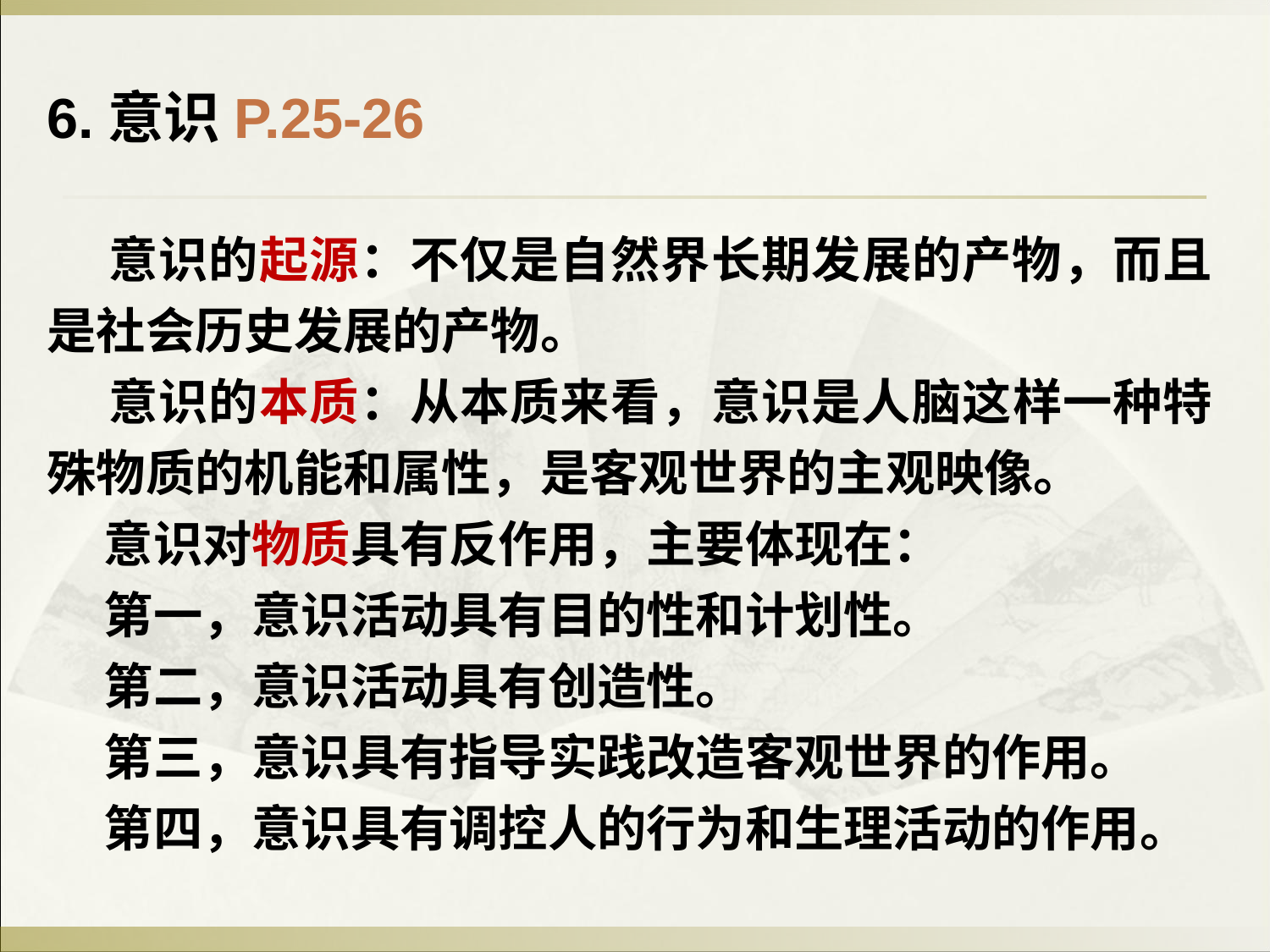

6.意识P.25-26

    意识的起源：不仅是自然界长期发展的产物，而且是社会历史发展的产物。
    意识的本质：从本质来看，意识是人脑这样一种特殊物质的机能和属性，是客观世界的主观映像。
    意识对物质具有反作用，主要体现在：
    第一，意识活动具有目的性和计划性。
    第二，意识活动具有创造性。
    第三，意识具有指导实践改造客观世界的作用。
    第四，意识具有调控人的行为和生理活动的作用。